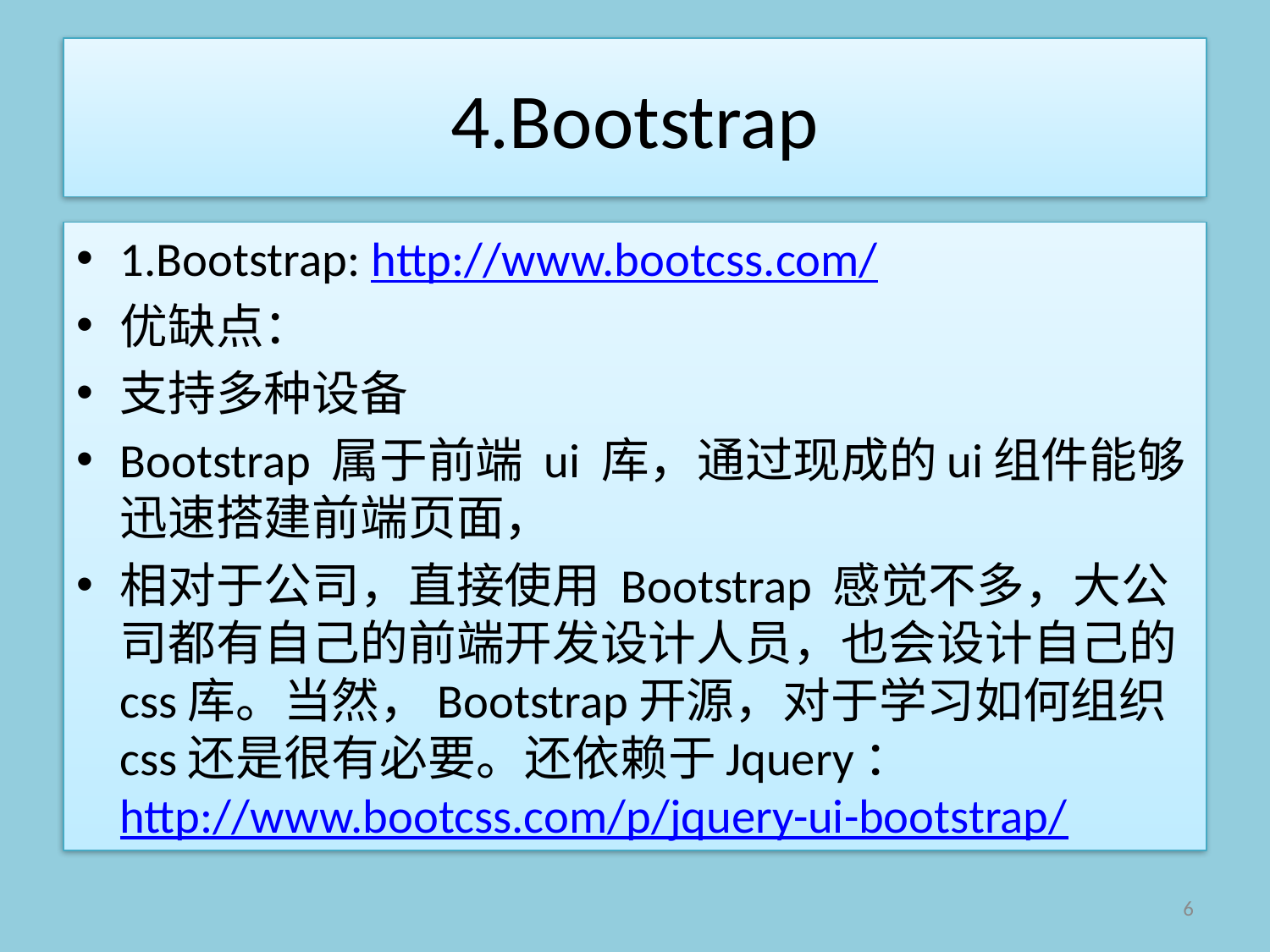

# 4.Bootstrap
1.Bootstrap: http://www.bootcss.com/
优缺点：
支持多种设备
Bootstrap 属于前端 ui 库，通过现成的ui组件能够迅速搭建前端页面，
相对于公司，直接使用 Bootstrap 感觉不多，大公司都有自己的前端开发设计人员，也会设计自己的css库。当然，Bootstrap开源，对于学习如何组织css还是很有必要。还依赖于Jquery：http://www.bootcss.com/p/jquery-ui-bootstrap/

6